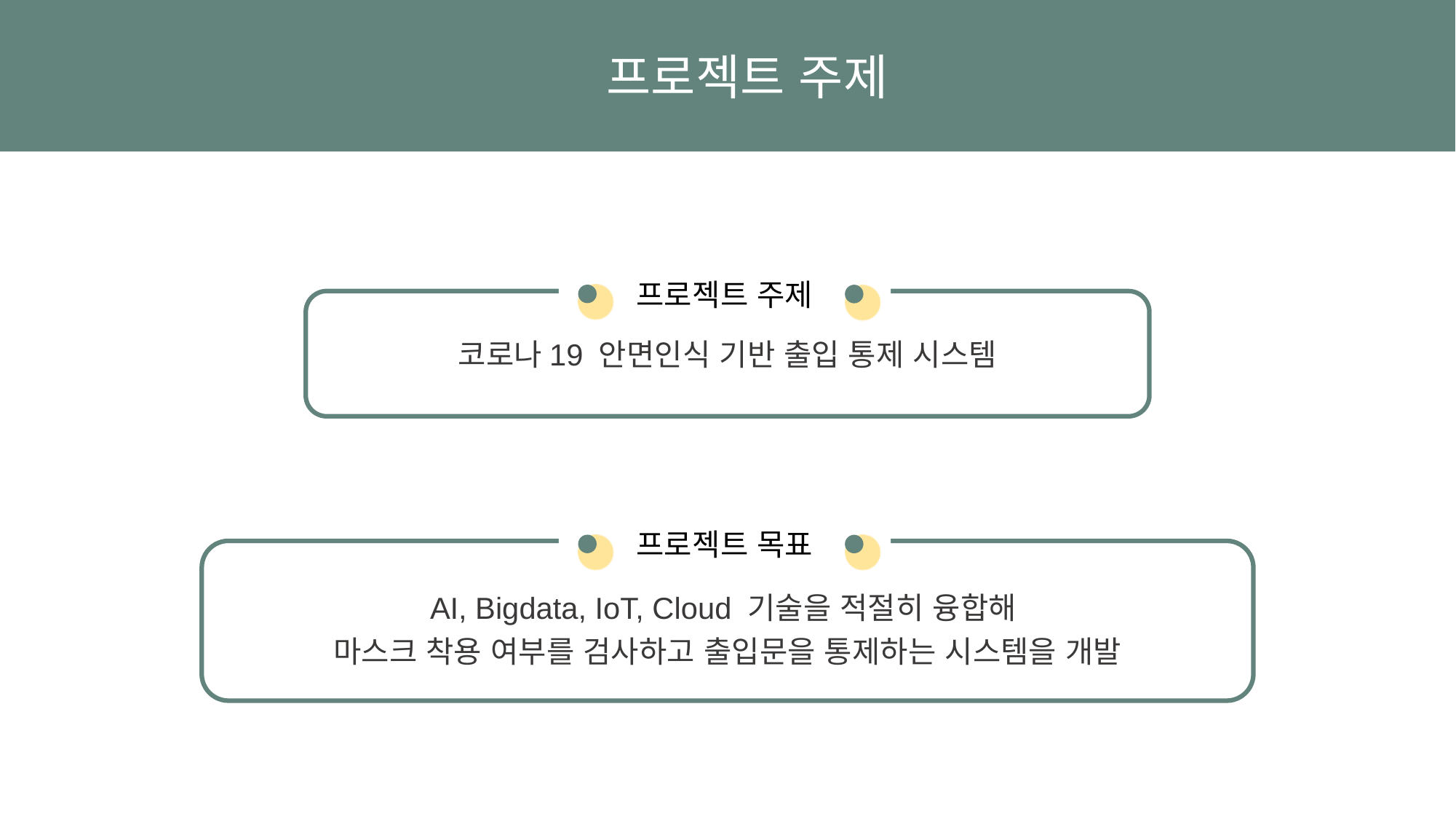

프로젝트 주제

프로젝트 주제

코로나19 안면인식 기반 출입 통제 시스템

프로젝트 목표

AI, Bigdata, IoT, Cloud 기술을 적절히 융합해
마스크 착용 여부를 검사하고 출입문을 통제하는 시스템을 개발